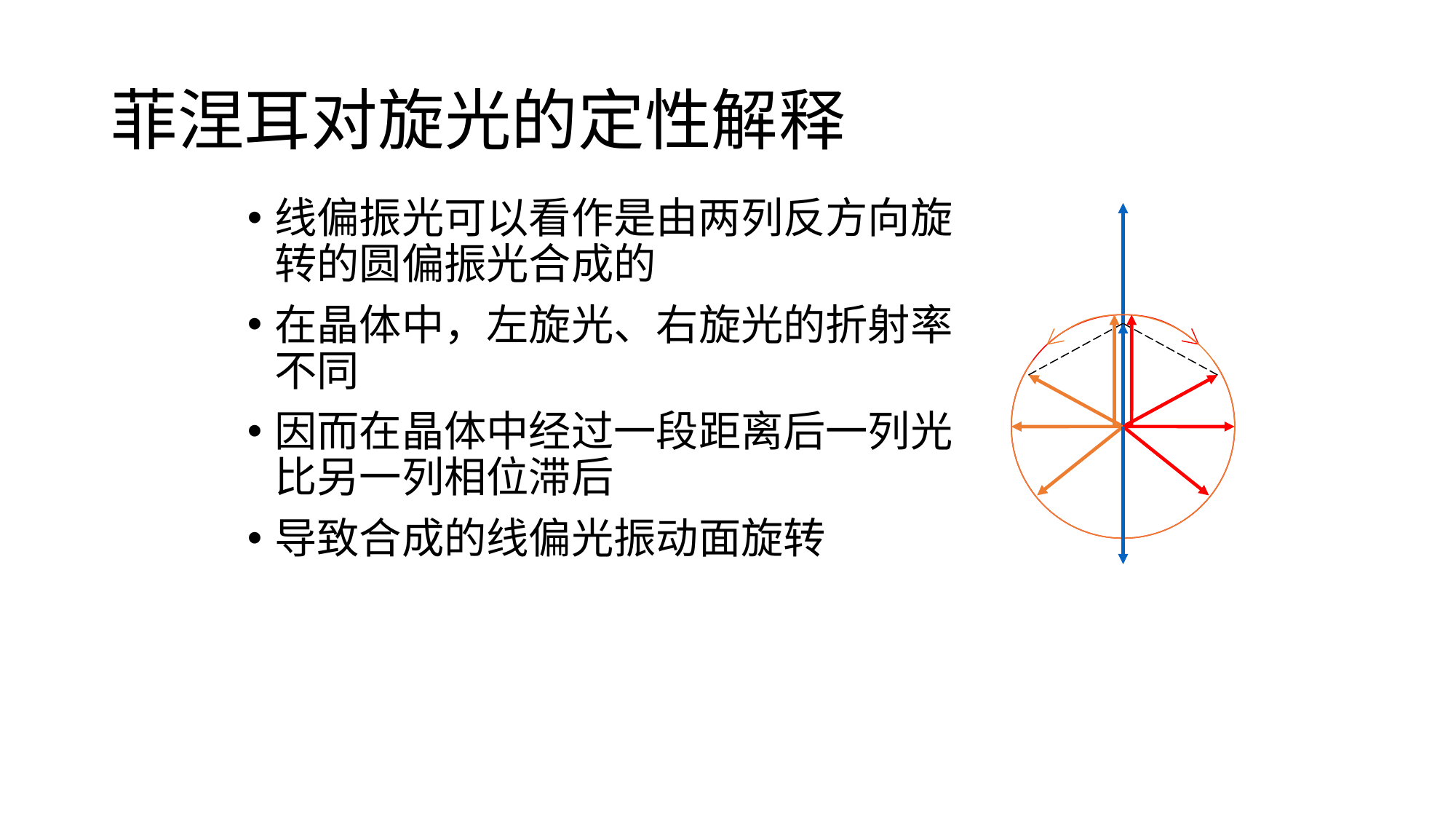

# 菲涅耳对旋光的定性解释
线偏振光可以看作是由两列反方向旋转的圆偏振光合成的
在晶体中，左旋光、右旋光的折射率不同
因而在晶体中经过一段距离后一列光比另一列相位滞后
导致合成的线偏光振动面旋转